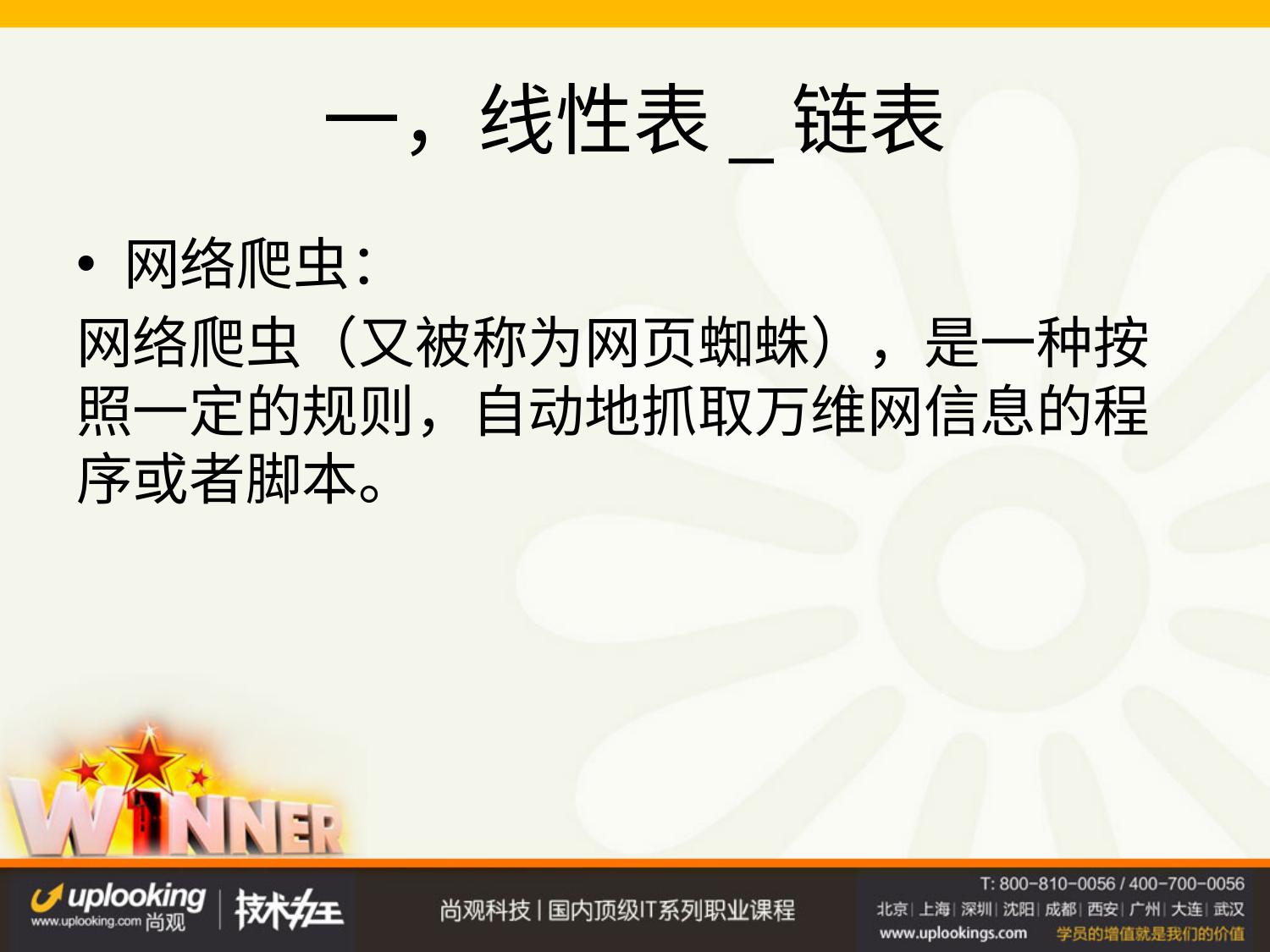

# 一，线性表_链表
网络爬虫：
网络爬虫（又被称为网页蜘蛛），是一种按照一定的规则，自动地抓取万维网信息的程序或者脚本。